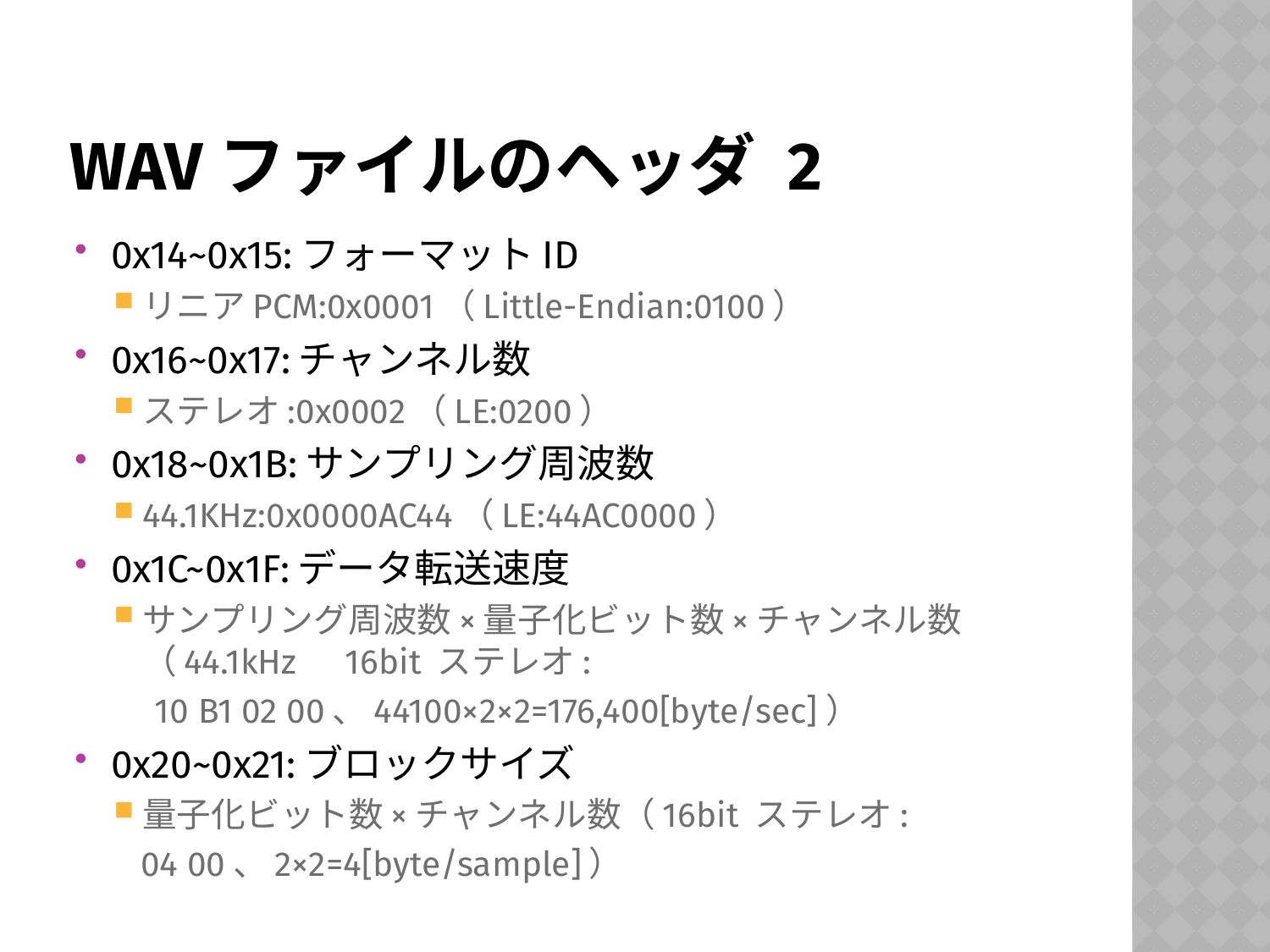

# WAVファイルのヘッダ 2
0x14~0x15:フォーマットID
リニアPCM:0x0001（Little-Endian:0100）
0x16~0x17:チャンネル数
ステレオ:0x0002（LE:0200）
0x18~0x1B:サンプリング周波数
44.1KHz:0x0000AC44（LE:44AC0000）
0x1C~0x1F:データ転送速度
サンプリング周波数×量子化ビット数×チャンネル数（44.1kHz　16bit ステレオ:
　10 B1 02 00、44100×2×2=176,400[byte/sec]）
0x20~0x21:ブロックサイズ
量子化ビット数×チャンネル数（16bit ステレオ:
   04 00、2×2=4[byte/sample]）